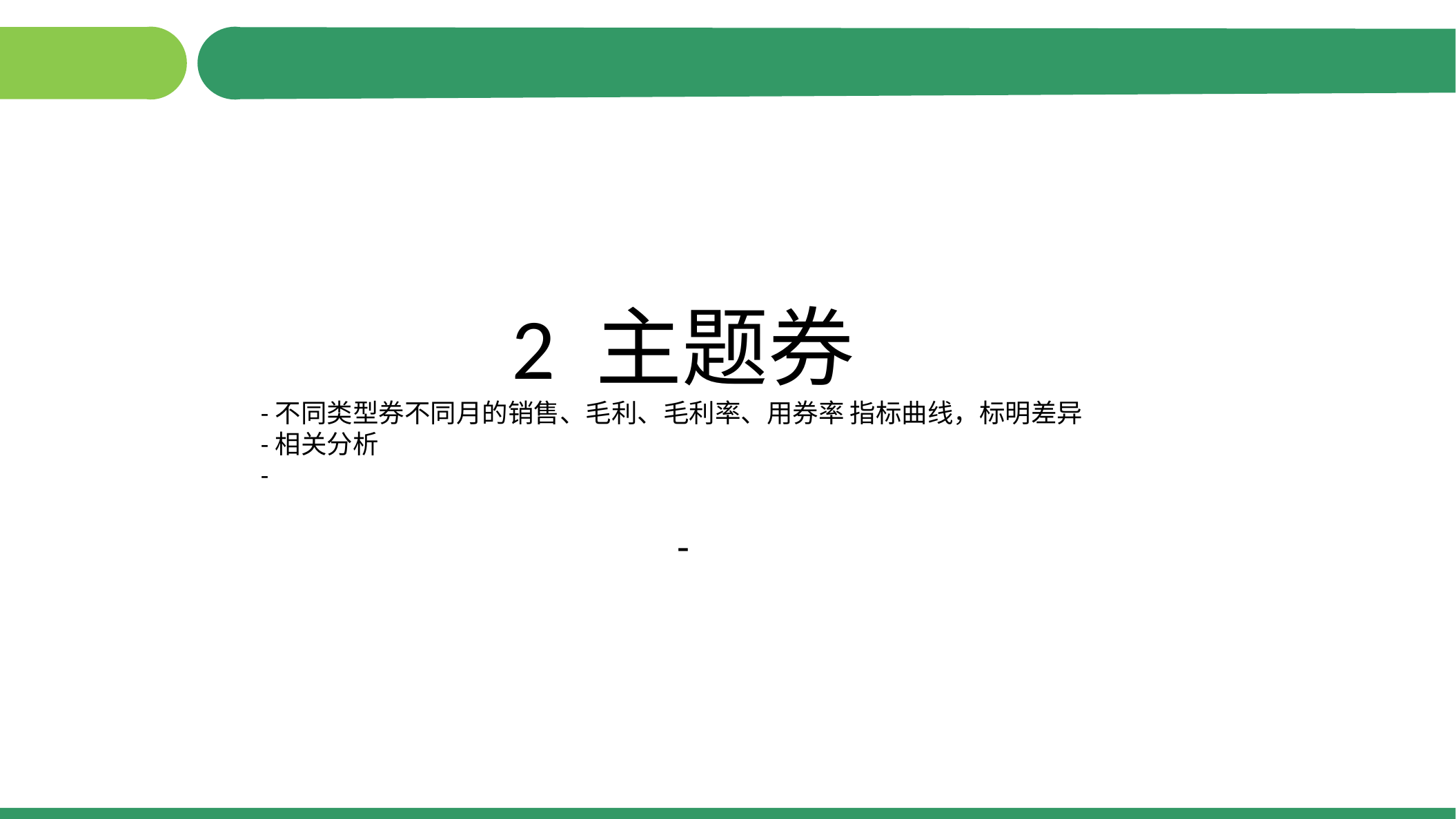

2 主题券
-不同类型券不同月的销售、毛利、毛利率、用券率 指标曲线，标明差异
-相关分析
-

-